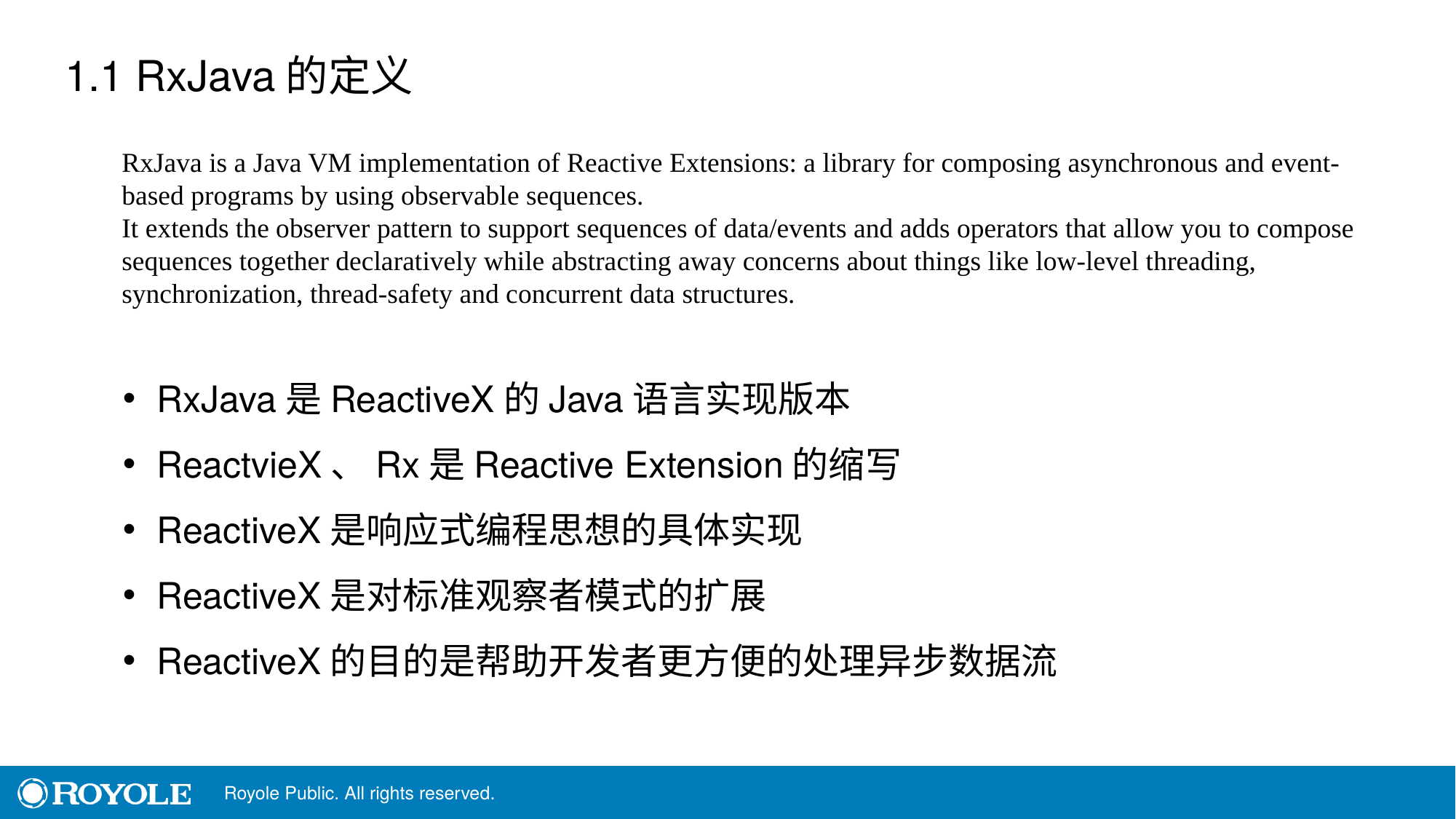

1.1 RxJava的定义
RxJava is a Java VM implementation of Reactive Extensions: a library for composing asynchronous and event-based programs by using observable sequences. 
It extends the observer pattern to support sequences of data/events and adds operators that allow you to compose sequences together declaratively while abstracting away concerns about things like low-level threading, synchronization, thread-safety and concurrent data structures.
RxJava是ReactiveX的Java语言实现版本
ReactvieX、Rx是Reactive Extension的缩写
ReactiveX是响应式编程思想的具体实现
ReactiveX是对标准观察者模式的扩展
ReactiveX的目的是帮助开发者更方便的处理异步数据流
5.总